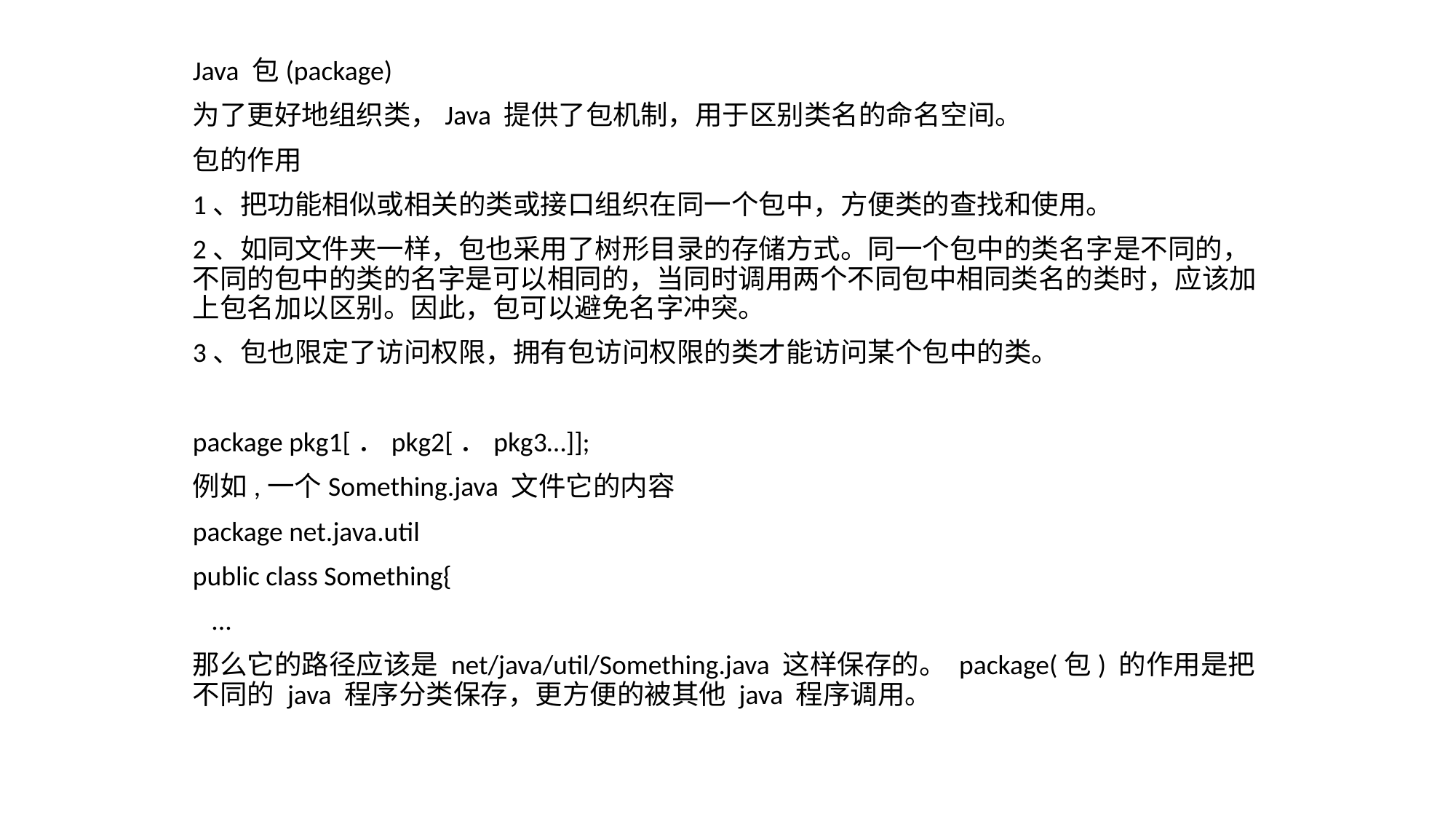

Java 包(package)
为了更好地组织类，Java 提供了包机制，用于区别类名的命名空间。
包的作用
1、把功能相似或相关的类或接口组织在同一个包中，方便类的查找和使用。
2、如同文件夹一样，包也采用了树形目录的存储方式。同一个包中的类名字是不同的，不同的包中的类的名字是可以相同的，当同时调用两个不同包中相同类名的类时，应该加上包名加以区别。因此，包可以避免名字冲突。
3、包也限定了访问权限，拥有包访问权限的类才能访问某个包中的类。

package pkg1[．pkg2[．pkg3…]];
例如,一个Something.java 文件它的内容
package net.java.util
public class Something{
   ...
那么它的路径应该是 net/java/util/Something.java 这样保存的。 package(包) 的作用是把不同的 java 程序分类保存，更方便的被其他 java 程序调用。